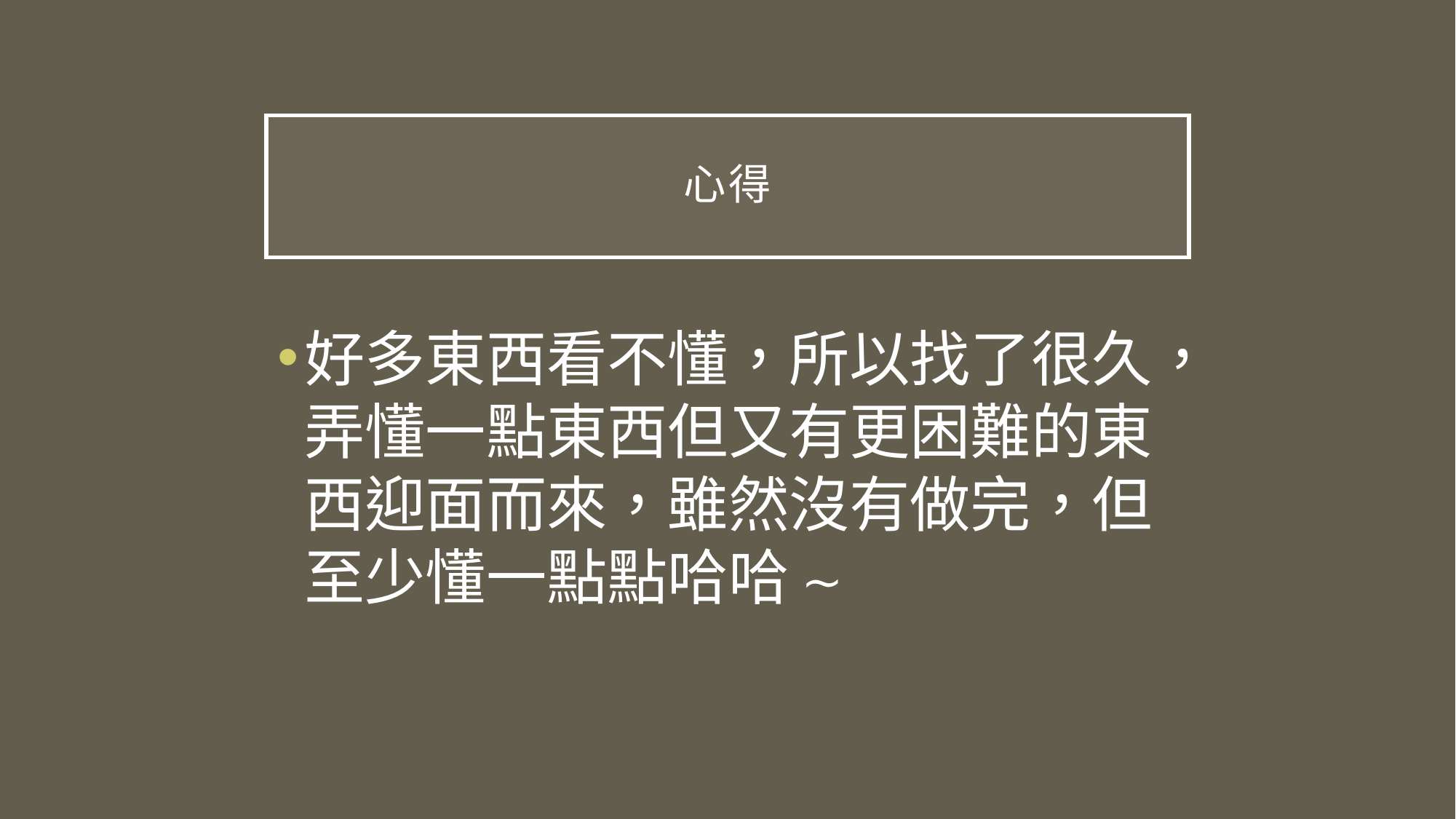

# 心得
好多東西看不懂，所以找了很久，弄懂一點東西但又有更困難的東西迎面而來，雖然沒有做完，但至少懂一點點哈哈~